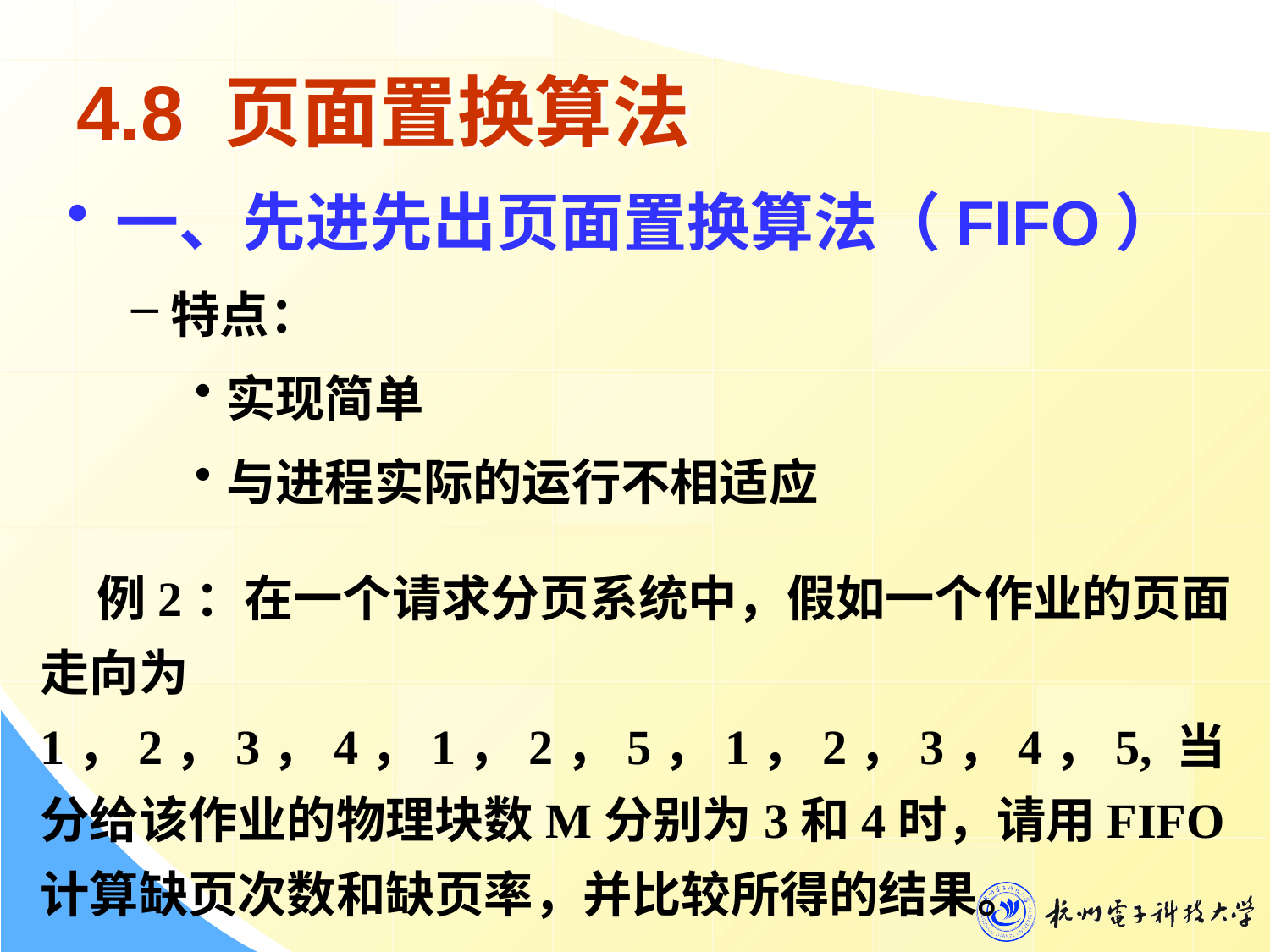

# 4.8 页面置换算法
一、先进先出页面置换算法（FIFO）
特点：
实现简单
与进程实际的运行不相适应
    例2：在一个请求分页系统中，假如一个作业的页面走向为1，2，3，4，1，2，5，1，2，3，4，5, 当分给该作业的物理块数M分别为3和4时，请用FIFO计算缺页次数和缺页率，并比较所得的结果。